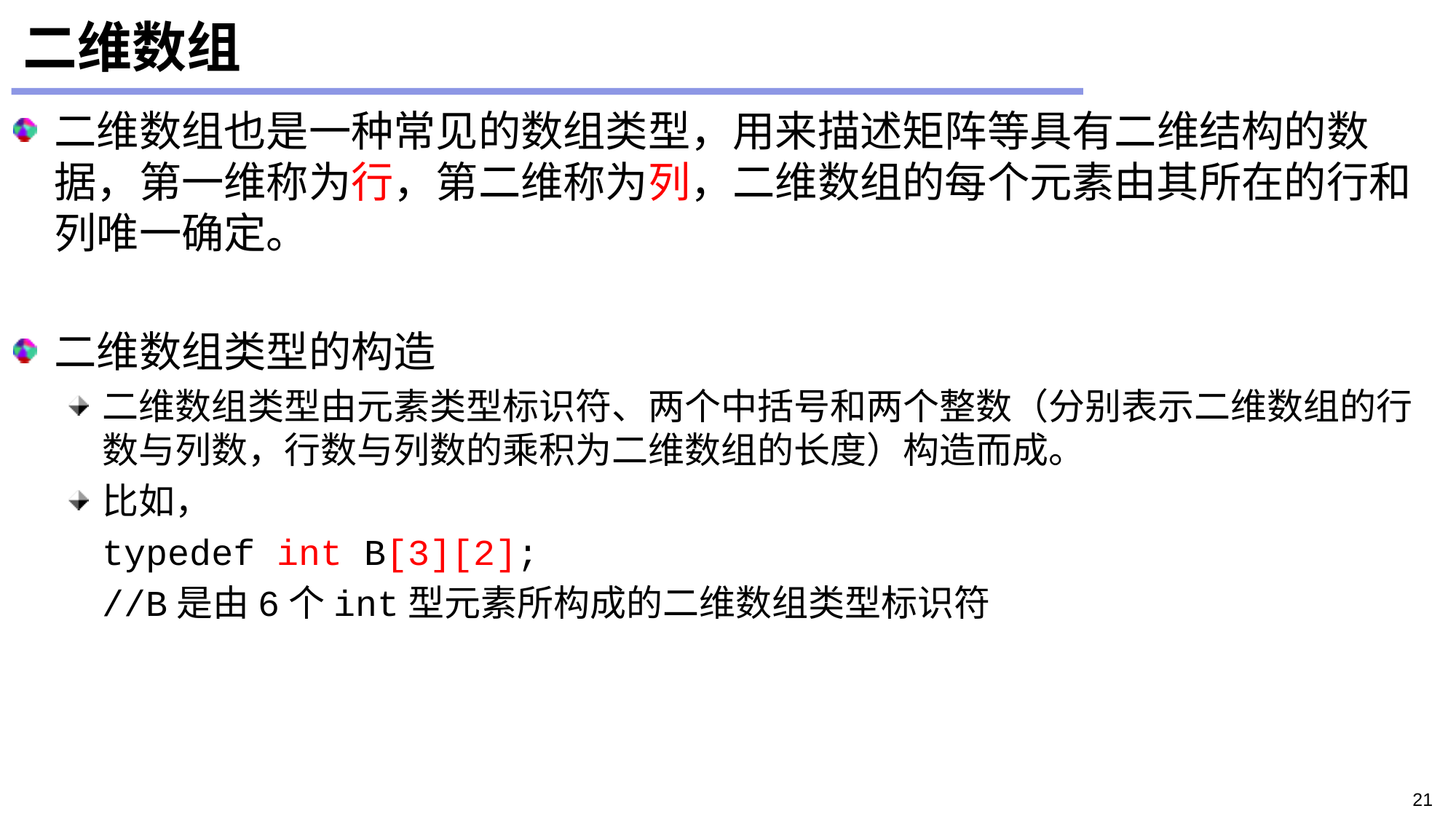

# 二维数组
二维数组也是一种常见的数组类型，用来描述矩阵等具有二维结构的数据，第一维称为行，第二维称为列，二维数组的每个元素由其所在的行和列唯一确定。

二维数组类型的构造
二维数组类型由元素类型标识符、两个中括号和两个整数（分别表示二维数组的行数与列数，行数与列数的乘积为二维数组的长度）构造而成。
比如，
	typedef int B[3][2];
	//B是由6个int型元素所构成的二维数组类型标识符
21